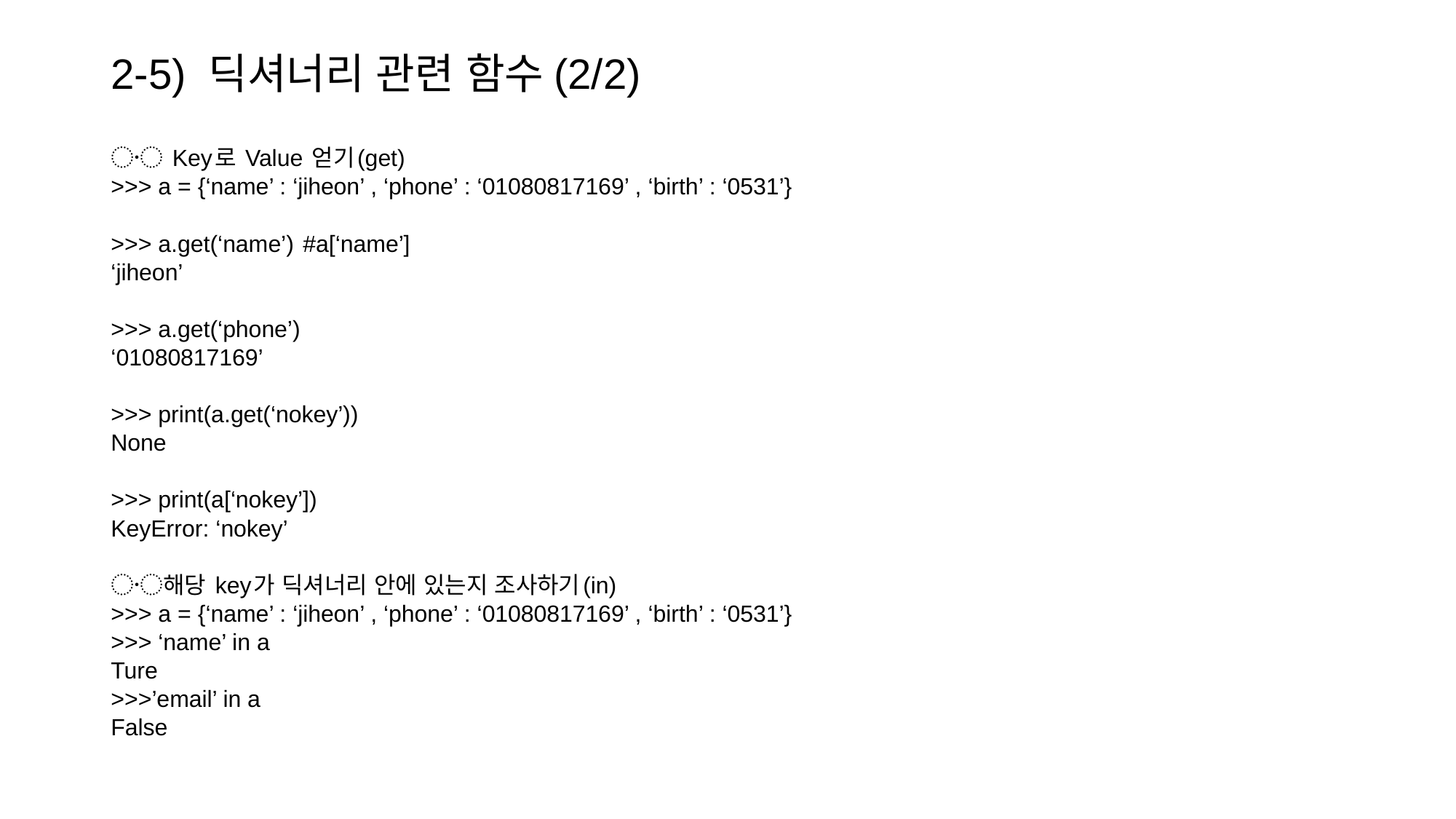

# 2-5) 딕셔너리 관련 함수(2/2)
〮 Key로 Value 얻기(get)
>>> a = {‘name’ : ‘jiheon’ , ‘phone’ : ‘01080817169’ , ‘birth’ : ‘0531’}

>>> a.get(‘name’)		#a[‘name’]
‘jiheon’

>>> a.get(‘phone’)
‘01080817169’

>>> print(a.get(‘nokey’))
None

>>> print(a[‘nokey’])
KeyError: ‘nokey’

〮해당 key가 딕셔너리 안에 있는지 조사하기(in)
>>> a = {‘name’ : ‘jiheon’ , ‘phone’ : ‘01080817169’ , ‘birth’ : ‘0531’}
>>> ‘name’ in a
Ture
>>>’email’ in a
False